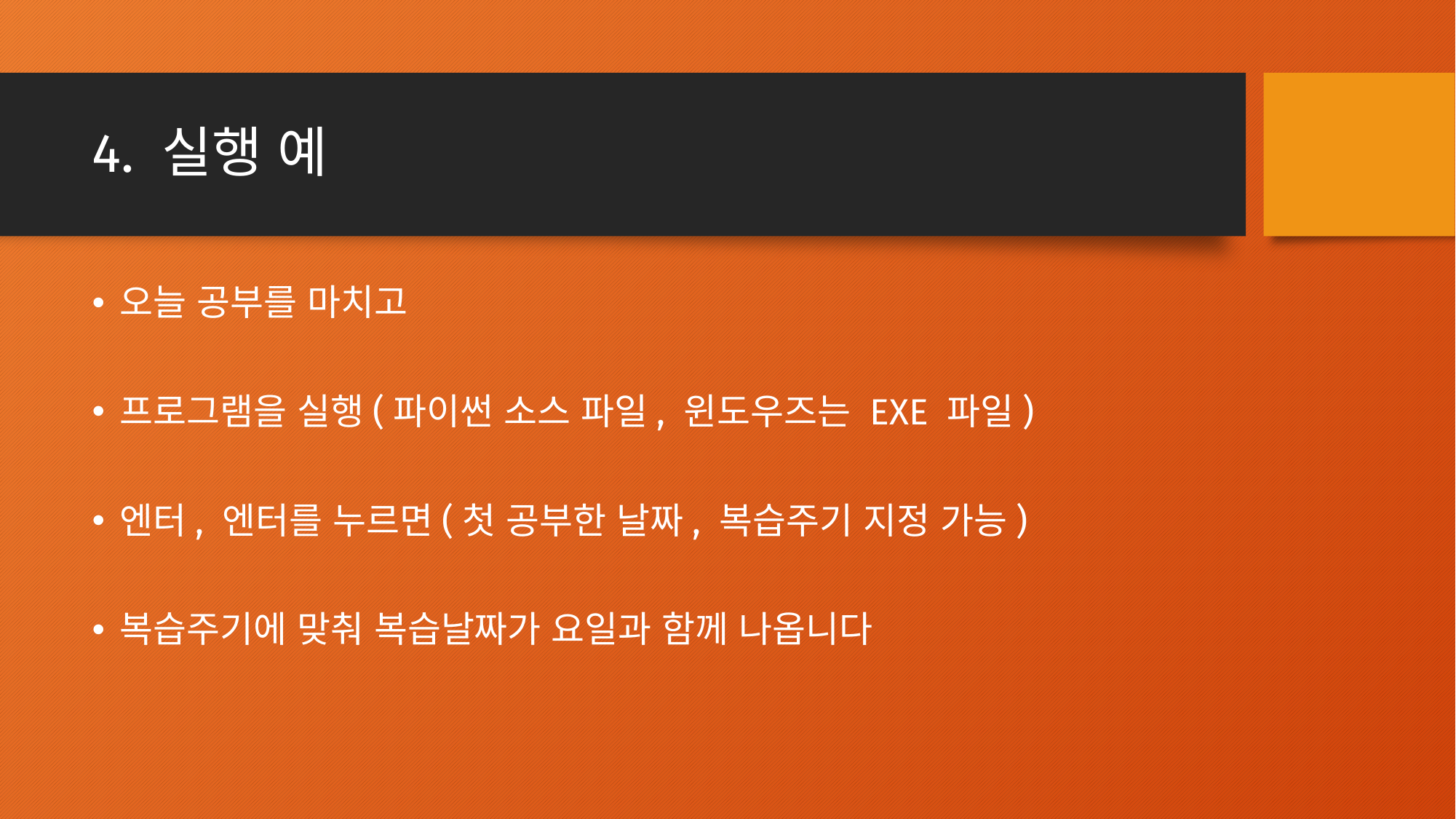

# 4. 실행 예
오늘 공부를 마치고

프로그램을 실행(파이썬 소스 파일, 윈도우즈는 EXE 파일)

엔터, 엔터를 누르면(첫 공부한 날짜, 복습주기 지정 가능)

복습주기에 맞춰 복습날짜가 요일과 함께 나옵니다